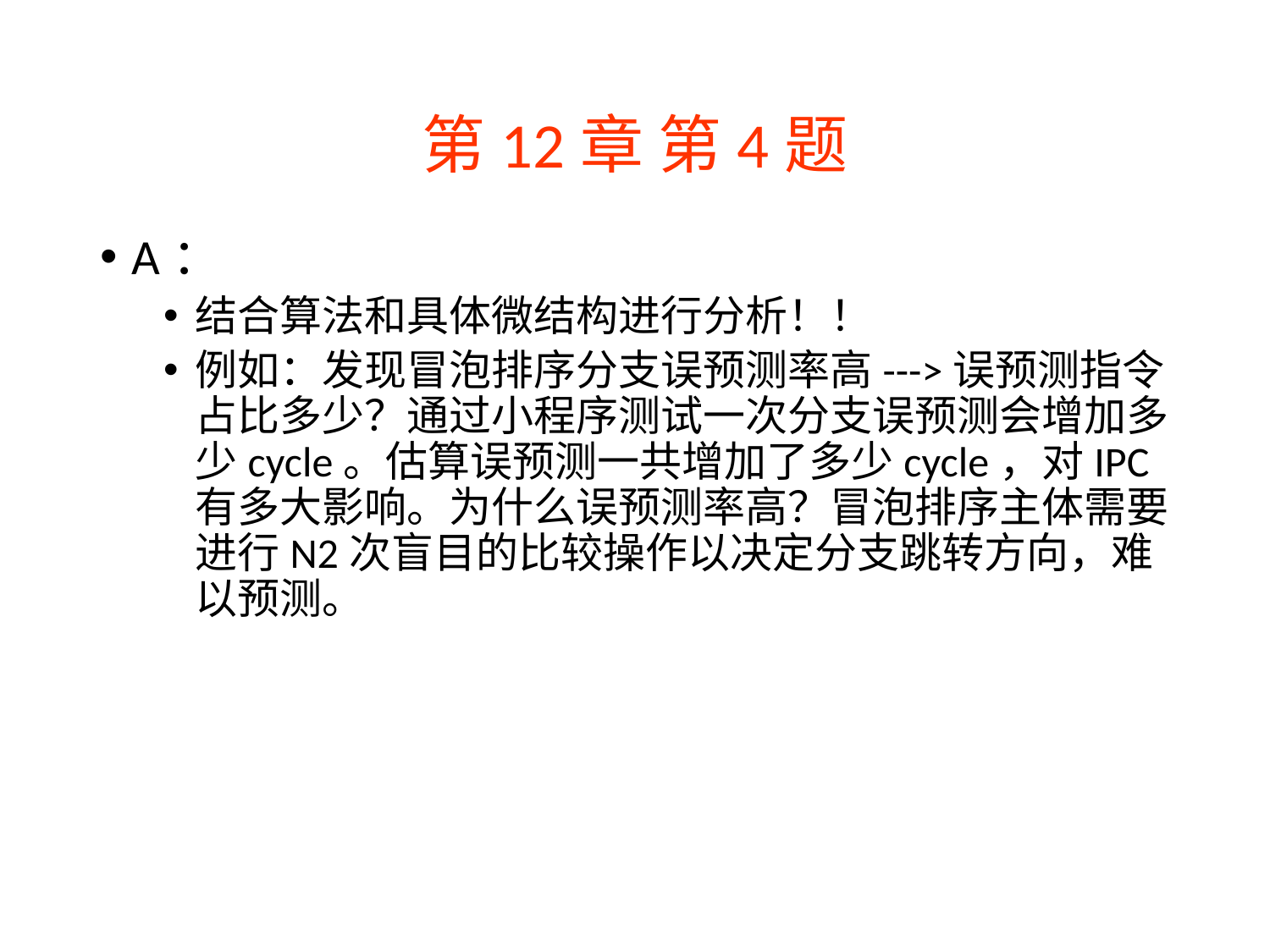

# 第12章 第4题
A：
结合算法和具体微结构进行分析！！
例如：发现冒泡排序分支误预测率高--->误预测指令占比多少？通过小程序测试一次分支误预测会增加多少cycle。估算误预测一共增加了多少cycle，对IPC有多大影响。为什么误预测率高？冒泡排序主体需要进行N2次盲目的比较操作以决定分支跳转方向，难以预测。